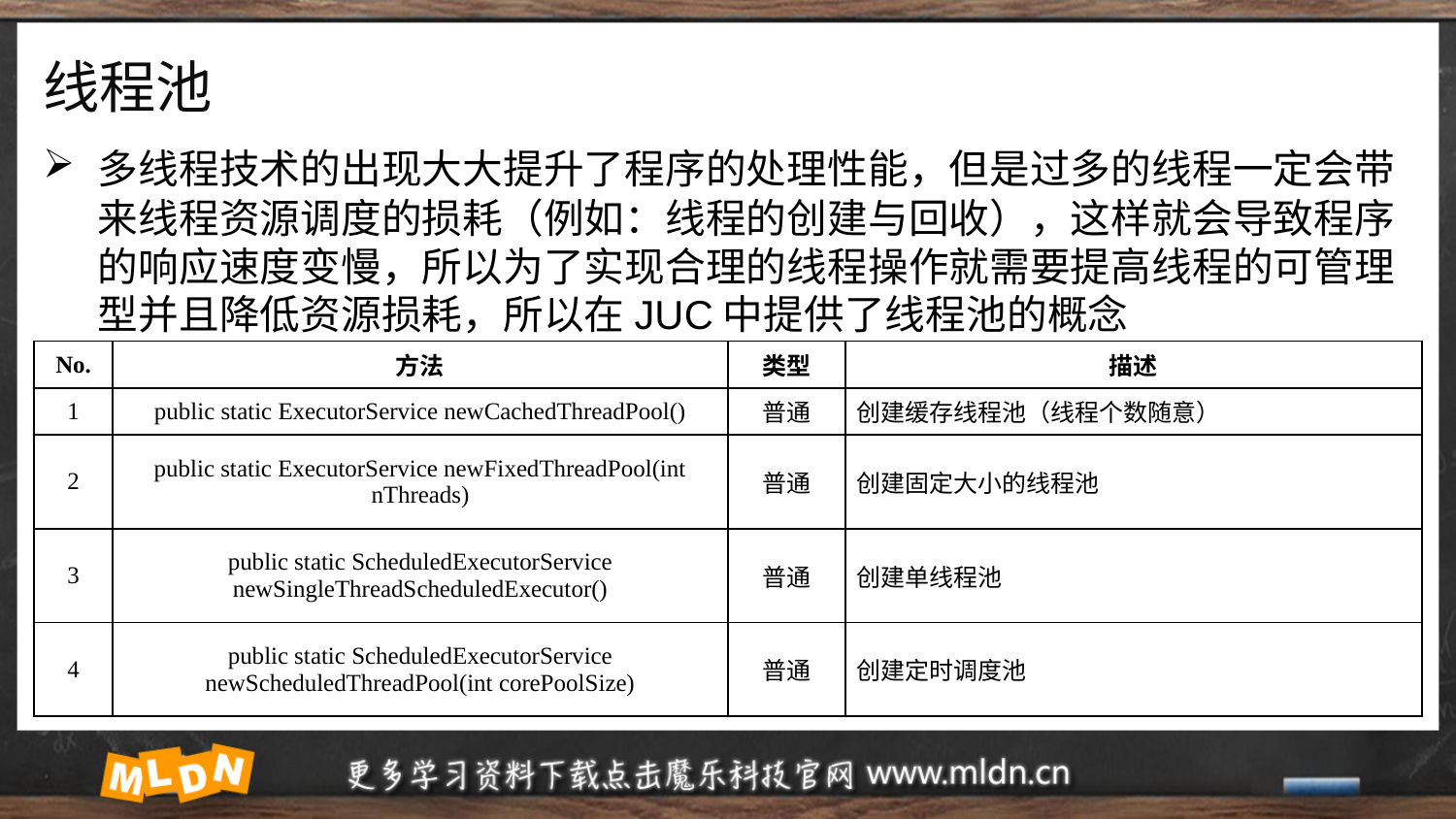

# 线程池
多线程技术的出现大大提升了程序的处理性能，但是过多的线程一定会带来线程资源调度的损耗（例如：线程的创建与回收），这样就会导致程序的响应速度变慢，所以为了实现合理的线程操作就需要提高线程的可管理型并且降低资源损耗，所以在JUC中提供了线程池的概念
| No. | 方法 | 类型 | 描述 |
| --- | --- | --- | --- |
| 1 | public static ExecutorService newCachedThreadPool() | 普通 | 创建缓存线程池（线程个数随意） |
| 2 | public static ExecutorService newFixedThreadPool(int nThreads) | 普通 | 创建固定大小的线程池 |
| 3 | public static ScheduledExecutorService newSingleThreadScheduledExecutor() | 普通 | 创建单线程池 |
| 4 | public static ScheduledExecutorService newScheduledThreadPool(int corePoolSize) | 普通 | 创建定时调度池 |